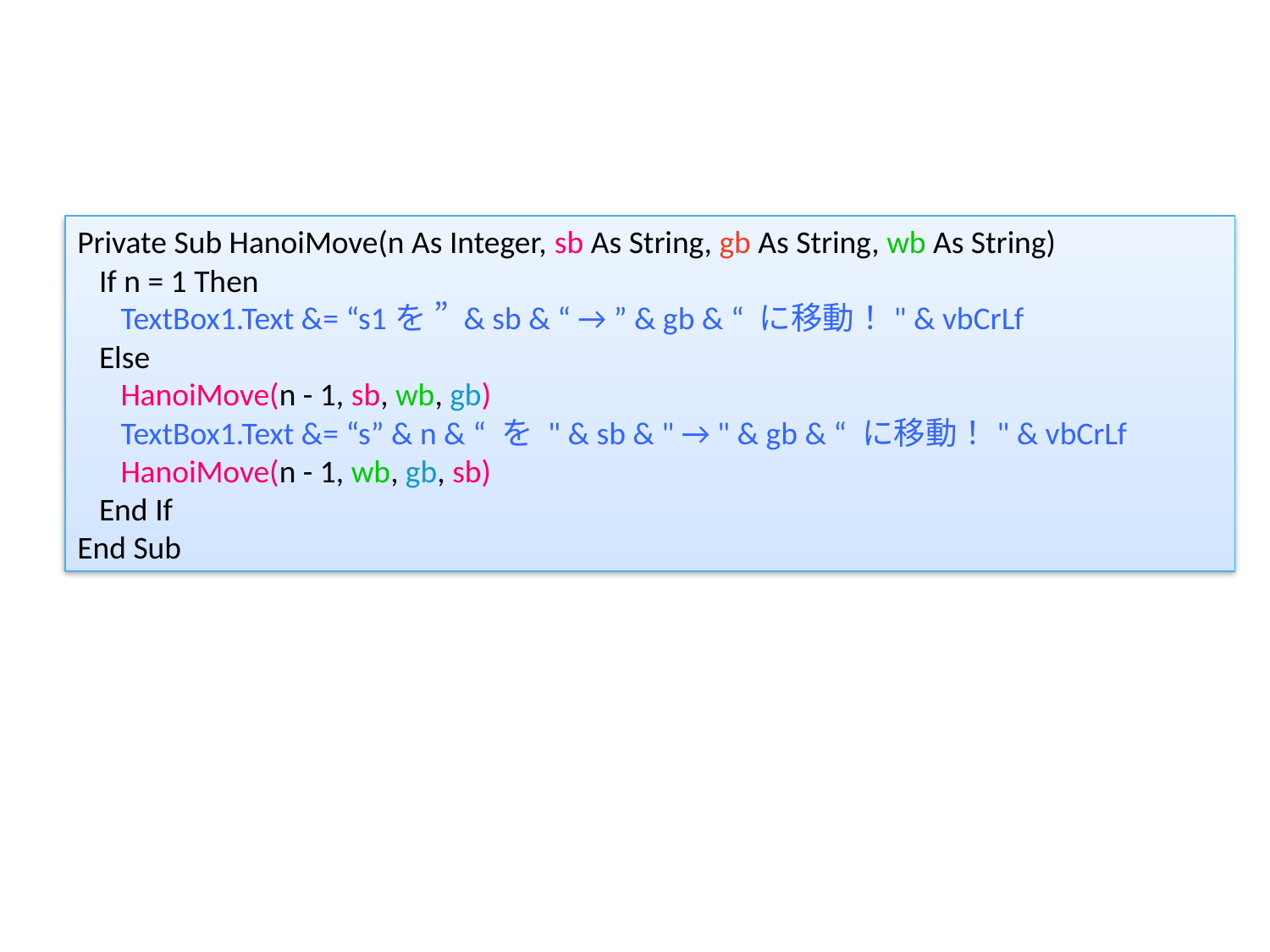

Private Sub HanoiMove(n As Integer, sb As String, gb As String, wb As String)
   If n = 1 Then
      TextBox1.Text &= “s1を ” & sb & “ → ” & gb & “ に移動！" & vbCrLf
   Else
      HanoiMove(n - 1, sb, wb, gb)
      TextBox1.Text &= “s” & n & “ を " & sb & " → " & gb & “ に移動！" & vbCrLf
      HanoiMove(n - 1, wb, gb, sb)
   End If
End Sub